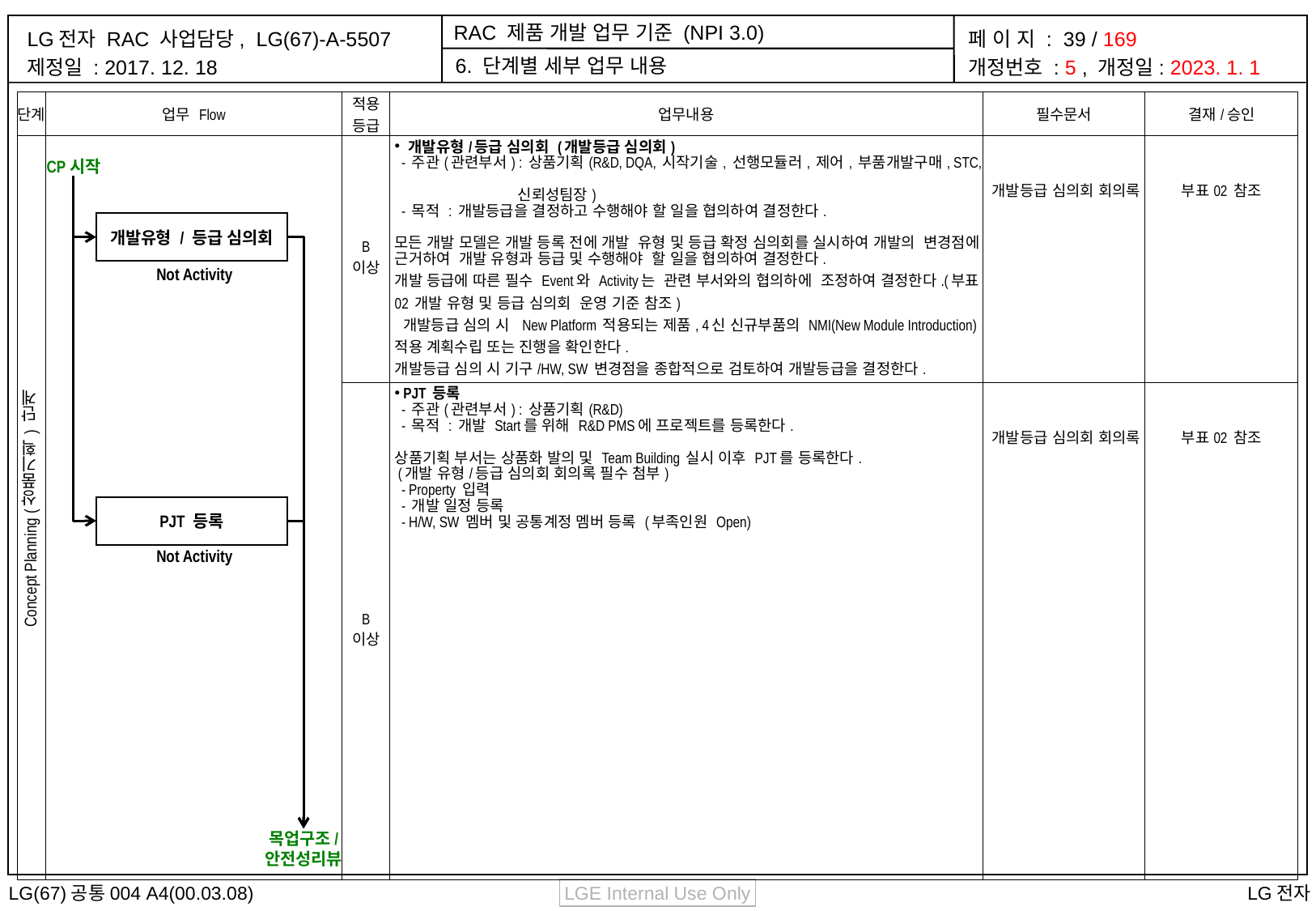

6. 단계별 세부 업무 내용
| 단계 | 업무 Flow | 적용 등급 | 업무내용 | 필수문서 | 결재/승인 |
| --- | --- | --- | --- | --- | --- |
| Concept Planning (상품기획) 단계 |  | B 이상 | 개발유형/등급 심의회 (개발등급 심의회) - 주관(관련부서) : 상품기획(R&D, DQA, 시작기술, 선행모듈러, 제어, 부품개발구매, STC, 신뢰성팀장) - 목적 : 개발등급을 결정하고 수행해야 할 일을 협의하여 결정한다. 모든 개발 모델은 개발 등록 전에 개발 유형 및 등급 확정 심의회를 실시하여 개발의 변경점에 근거하여 개발 유형과 등급 및 수행해야 할 일을 협의하여 결정한다. 개발 등급에 따른 필수 Event와 Activity는 관련 부서와의 협의하에 조정하여 결정한다.(부표02 개발 유형 및 등급 심의회 운영 기준 참조) 개발등급 심의 시 New Platform 적용되는 제품, 4신 신규부품의 NMI(New Module Introduction)적용 계획수립 또는 진행을 확인한다. 개발등급 심의 시 기구/HW, SW 변경점을 종합적으로 검토하여 개발등급을 결정한다. | 개발등급 심의회 회의록 | 부표02 참조 |
|  |  | B 이상 | PJT 등록 - 주관(관련부서) : 상품기획(R&D) - 목적 : 개발 Start를 위해 R&D PMS에 프로젝트를 등록한다. 상품기획 부서는 상품화 발의 및 Team Building 실시 이후 PJT를 등록한다. (개발 유형/등급 심의회 회의록 필수 첨부) - Property 입력 - 개발 일정 등록 - H/W, SW 멤버 및 공통계정 멤버 등록 (부족인원 Open) | 개발등급 심의회 회의록 | 부표02 참조 |
CP시작
개발유형 / 등급 심의회
Not Activity
PJT 등록
Not Activity
목업구조/
안전성리뷰